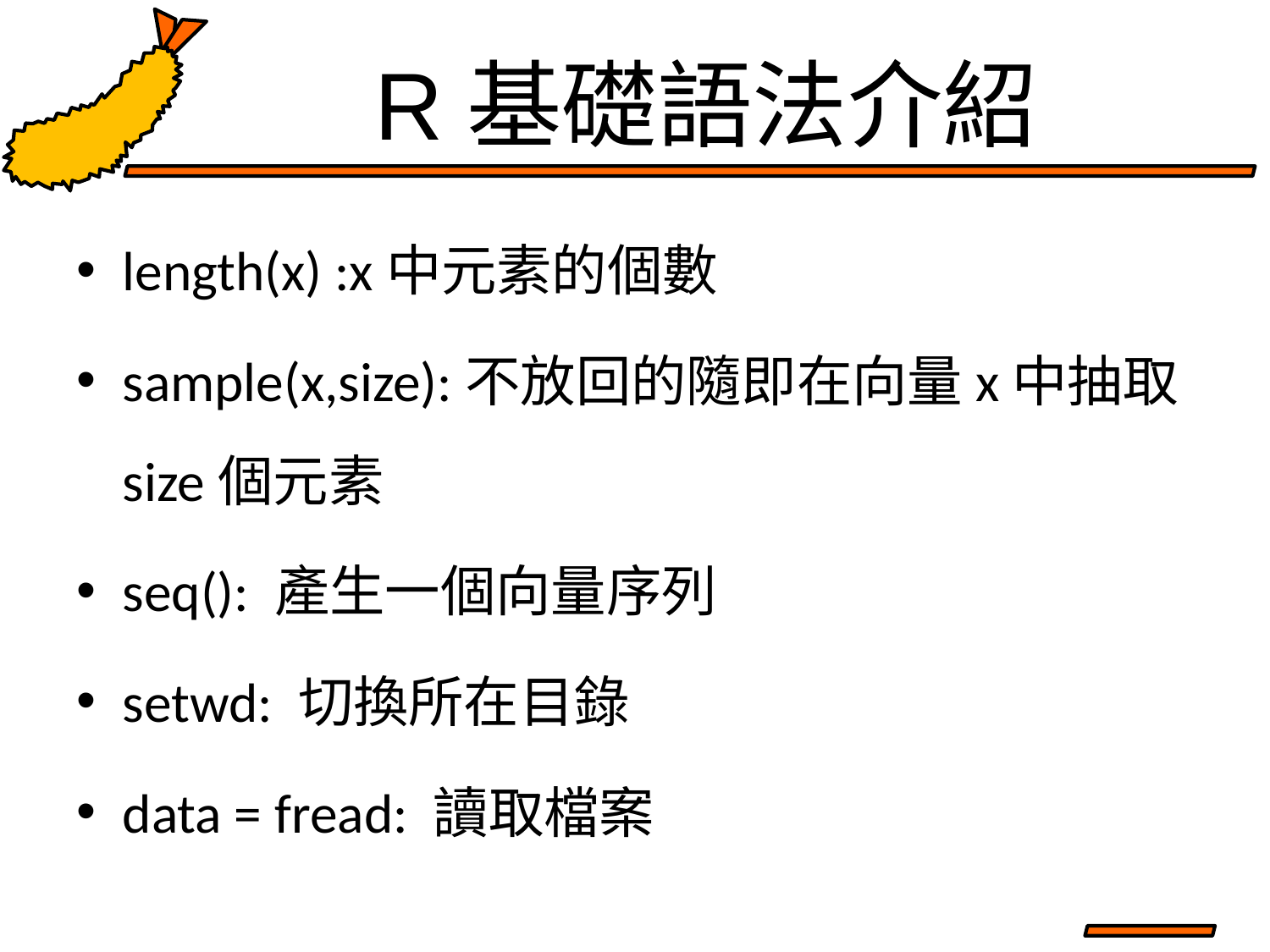

# R基礎語法介紹
length(x) :x中元素的個數
sample(x,size):不放回的隨即在向量x中抽取size個元素
seq(): 產生一個向量序列
setwd: 切換所在目錄
data = fread: 讀取檔案